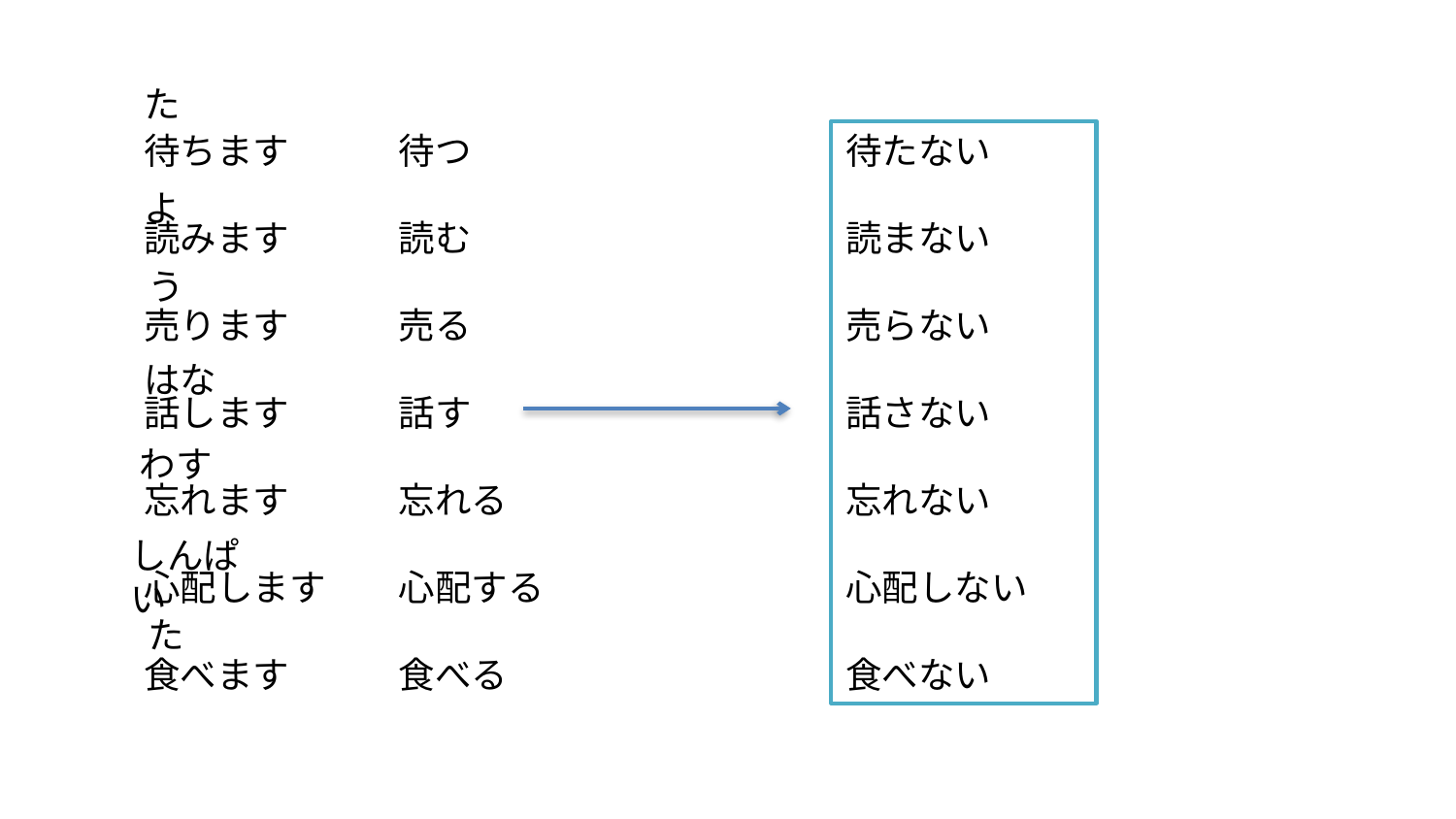

た
待ちます　　　待つ

読みます　　　読む

売ります　　　売る

話します　　　話す

忘れます　　　忘れる

心配します　　心配する

食べます　　　食べる
待たない

読まない

売らない

話さない

忘れない

心配しない

食べない
よ
う
はな
わす
しんぱい
た